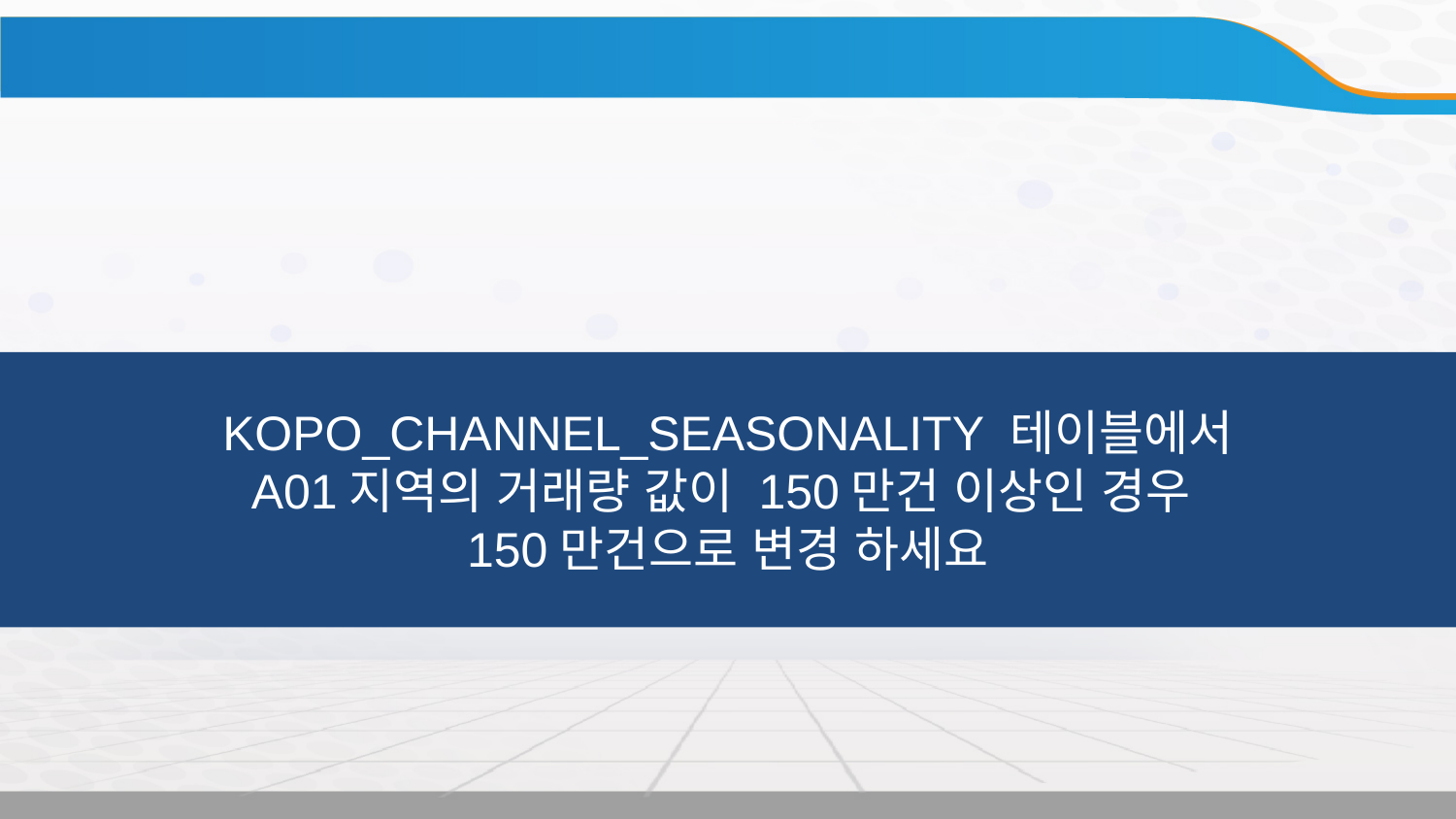

KOPO_CHANNEL_SEASONALITY 테이블에서
A01지역의 거래량 값이 150만건 이상인 경우
150만건으로 변경 하세요